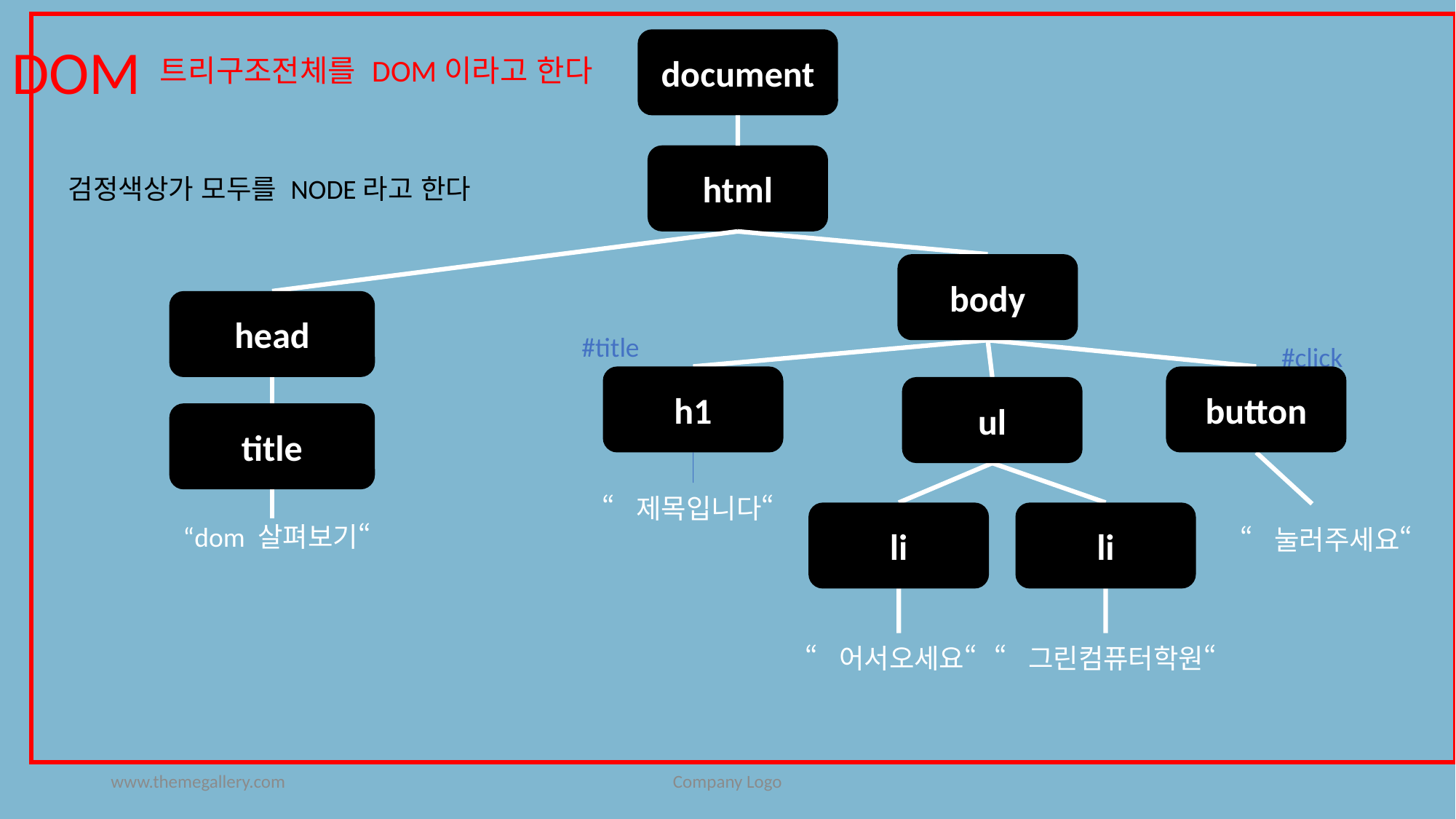

DOM
document
트리구조전체를 DOM이라고 한다
html
검정색상가 모두를 NODE라고 한다
body
head
#title
#click
h1
button
ul
title
“제목입니다“
“dom 살펴보기“
“눌러주세요“
li
li
“어서오세요“
“그린컴퓨터학원“
www.themegallery.com
Company Logo